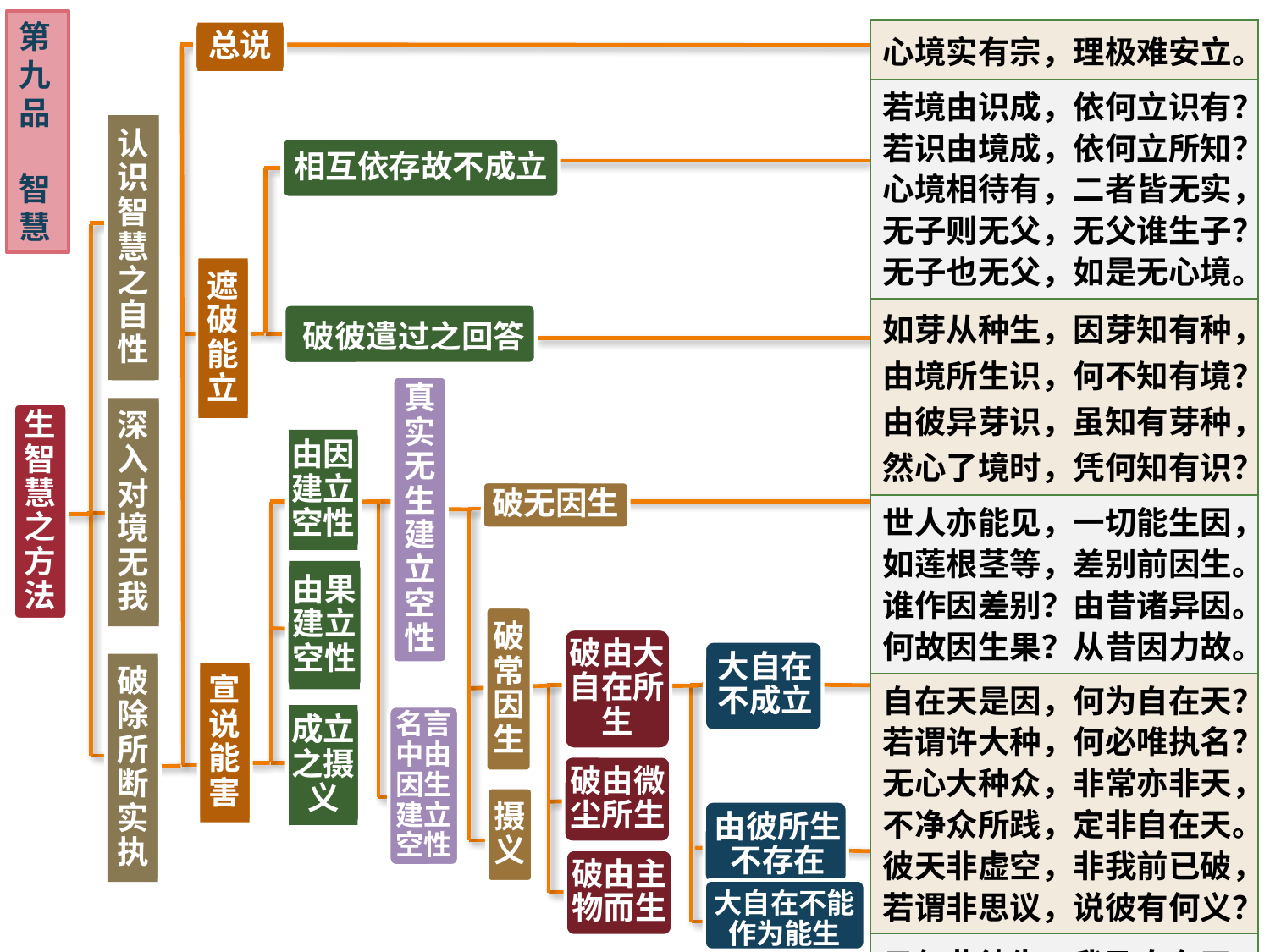

第九品

智慧
| 心境实有宗，理极难安立。 |
| --- |
| 若境由识成，依何立识有？若识由境成，依何立所知？心境相待有，二者皆无实，无子则无父，无父谁生子？无子也无父，如是无心境。 |
| 如芽从种生，因芽知有种，由境所生识，何不知有境？由彼异芽识，虽知有芽种，然心了境时，凭何知有识？ |
| 世人亦能见，一切能生因，如莲根茎等，差别前因生。谁作因差别？由昔诸异因。何故因生果？从昔因力故。 |
| 自在天是因，何为自在天？若谓许大种，何必唯执名？无心大种众，非常亦非天，不净众所践，定非自在天。彼天非虚空，非我前已破，若谓非思议，说彼有何义？ |
| 云何此彼生？我及自在天，大种岂非常？识从所知生，苦乐无始业？何为彼所生？ |

总说

认识智慧之自性

相互依存故不成立

遮破能立

破彼遣过之回答
真实无生建立空性

深入对境无我

生智慧之方法

由因建立空性

破无因生

由果建立空性

破常因生
破由大自在所生

大自在不成立

破除所断实执

宣说能害

成立之摄义
名言中由因生建立空性

破由微尘所生

摄义

由彼所生不存在
破由主物而生

大自在不能作为能生